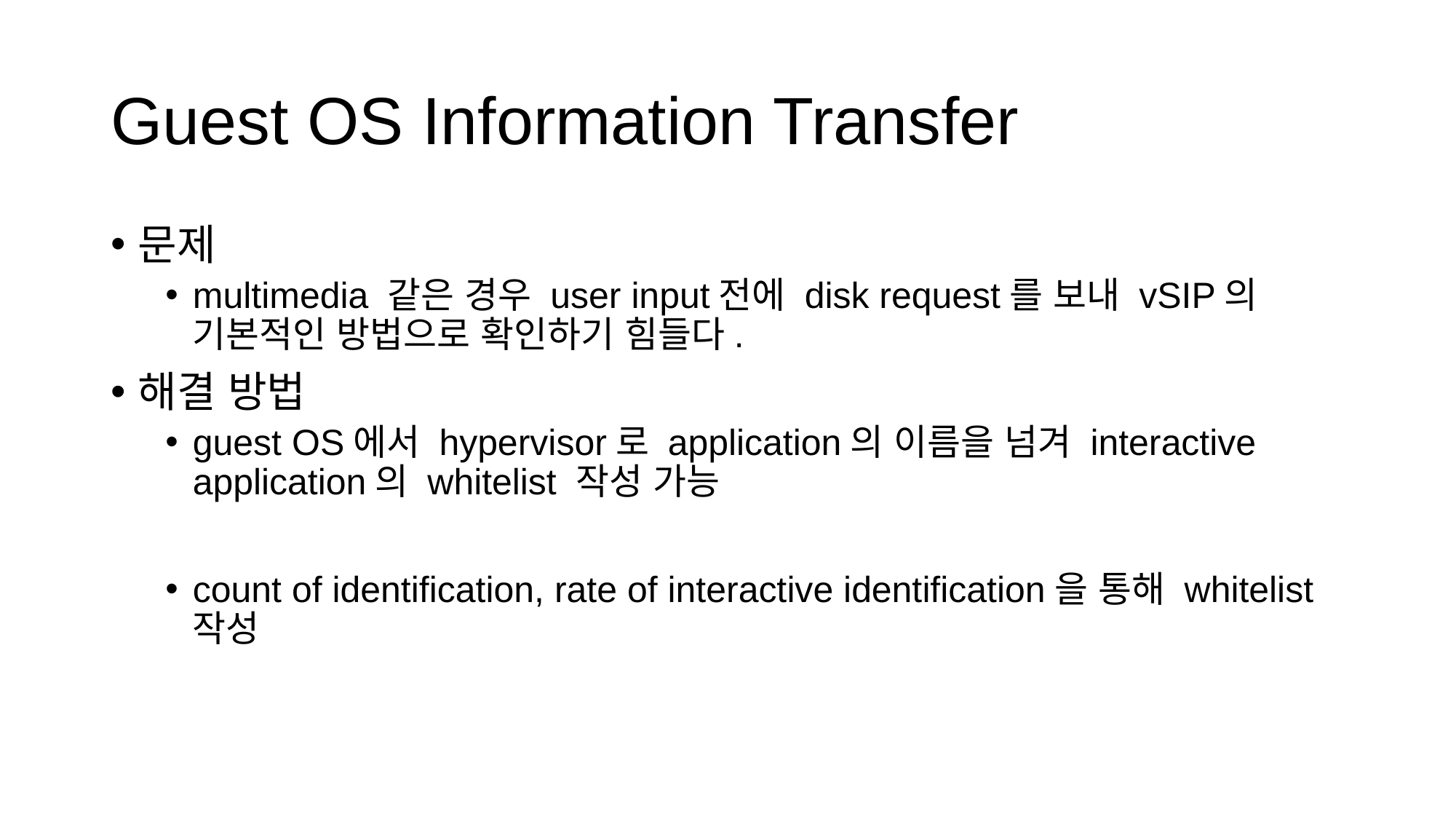

# Guest OS Information Transfer
문제
multimedia 같은 경우 user input전에 disk request를 보내 vSIP의 기본적인 방법으로 확인하기 힘들다.
해결 방법
guest OS에서 hypervisor로 application의 이름을 넘겨 interactive application의 whitelist 작성 가능

count of identification, rate of interactive identification을 통해 whitelist 작성